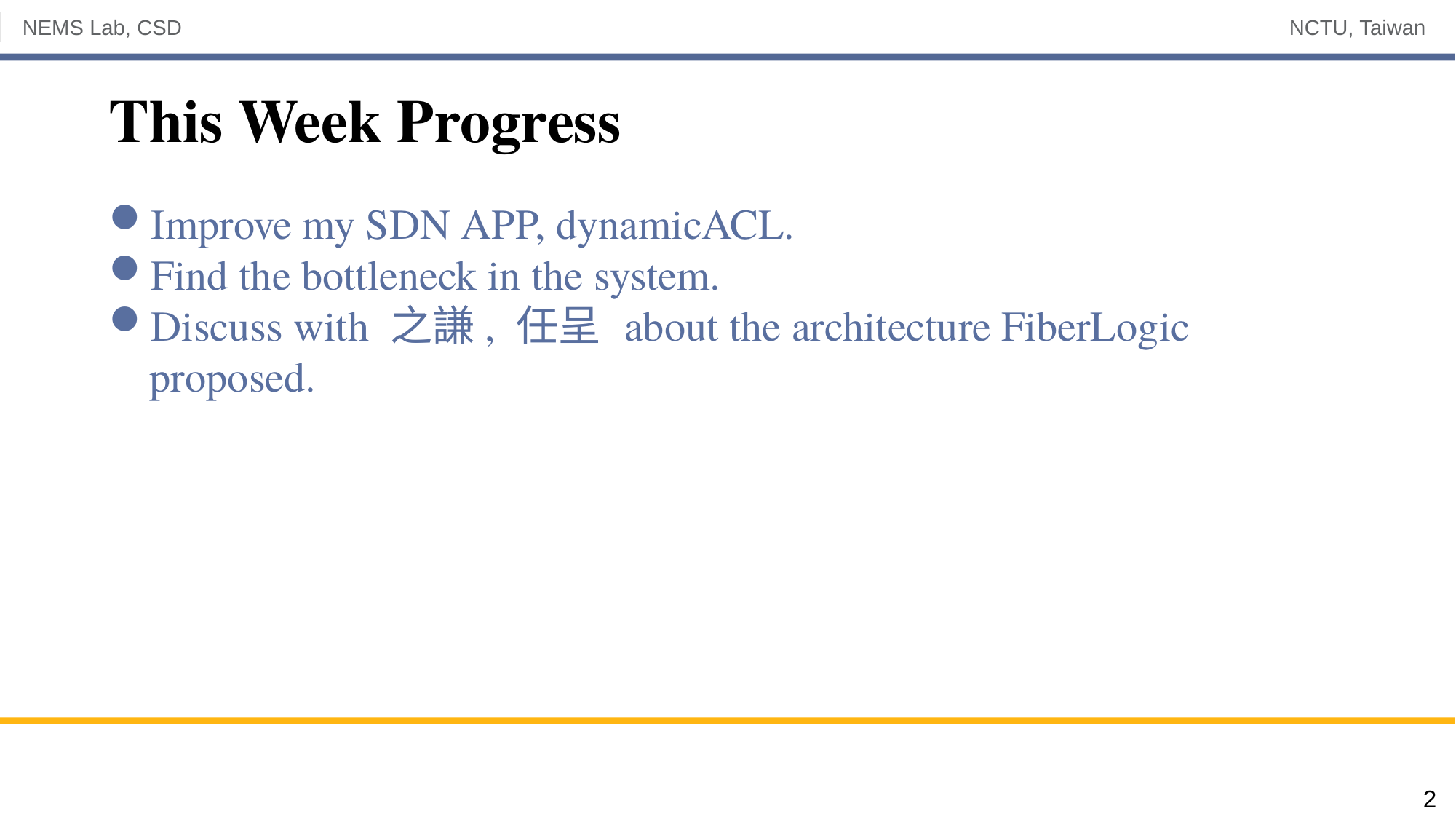

# This Week Progress
Improve my SDN APP, dynamicACL.
Find the bottleneck in the system.
Discuss with 之謙, 任呈 about the architecture FiberLogic proposed.
2